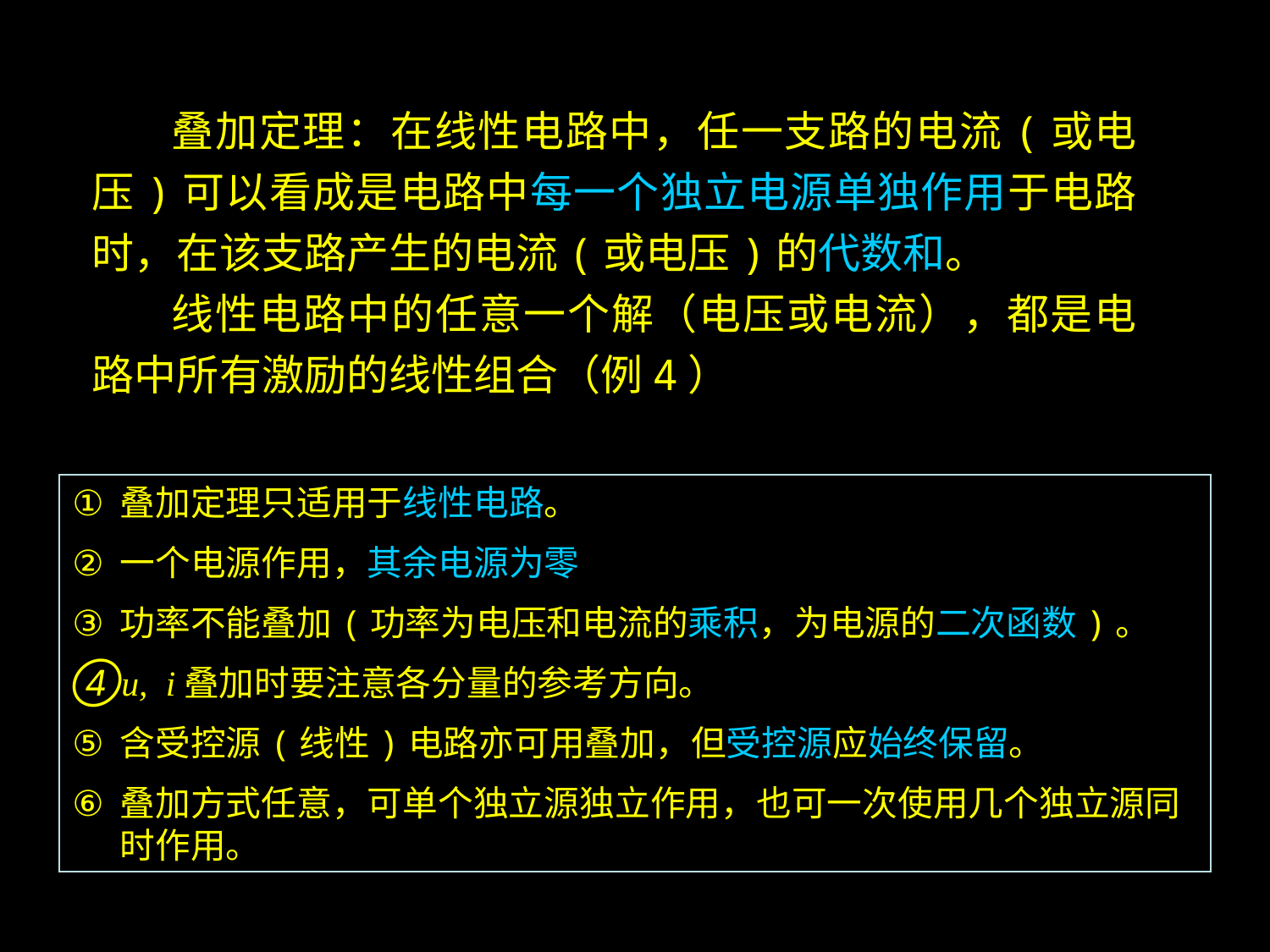

叠加定理：在线性电路中，任一支路的电流(或电压)可以看成是电路中每一个独立电源单独作用于电路时，在该支路产生的电流(或电压)的代数和。
线性电路中的任意一个解（电压或电流），都是电路中所有激励的线性组合（例4）
叠加定理只适用于线性电路。
一个电源作用，其余电源为零
功率不能叠加(功率为电压和电流的乘积，为电源的二次函数)。
u,  i叠加时要注意各分量的参考方向。
含受控源(线性)电路亦可用叠加，但受控源应始终保留。
叠加方式任意，可单个独立源独立作用，也可一次使用几个独立源同时作用。